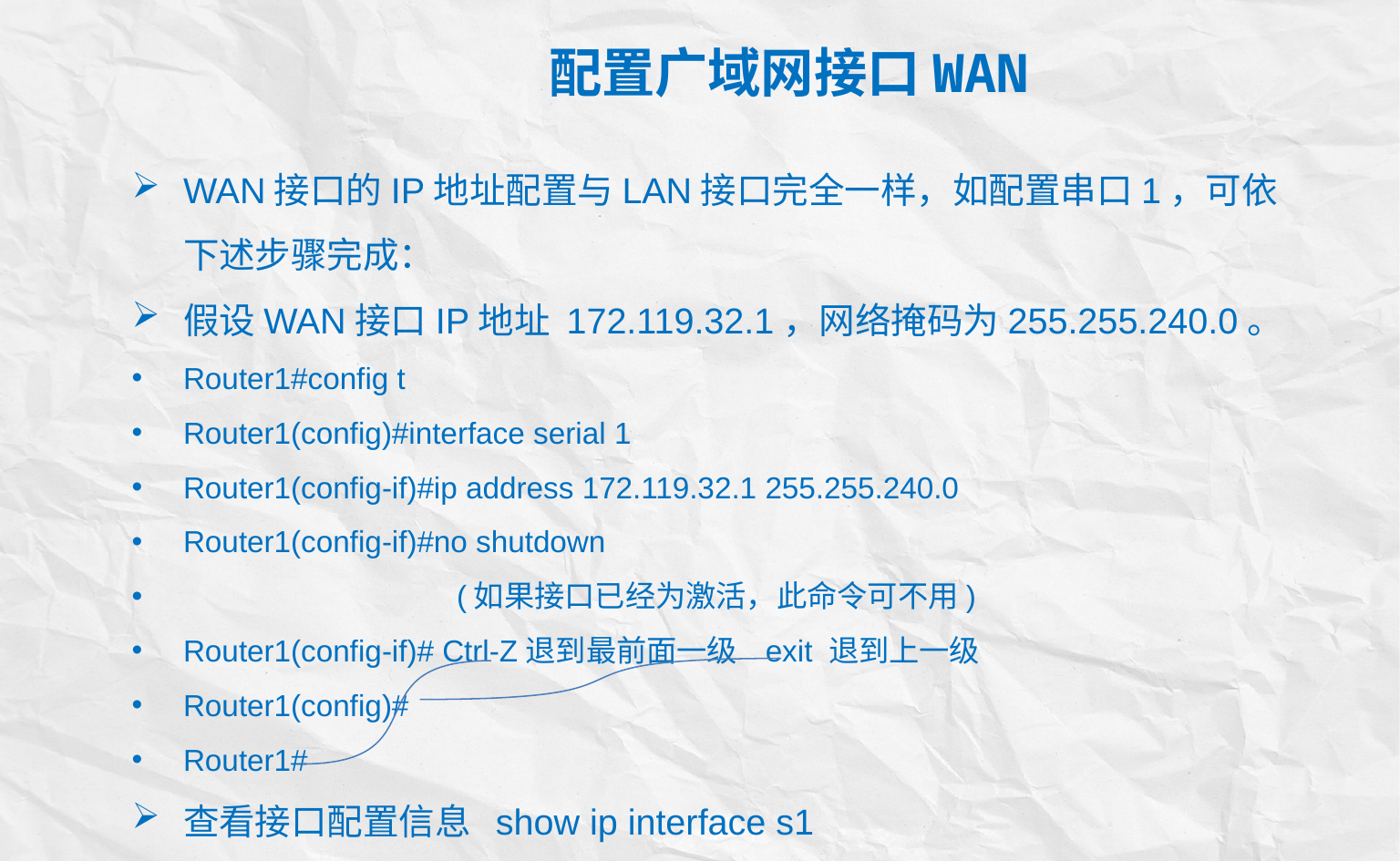

配置广域网接口WAN
WAN接口的IP地址配置与LAN接口完全一样，如配置串口1，可依下述步骤完成：
假设WAN接口IP地址 172.119.32.1，网络掩码为255.255.240.0。
Router1#config t
Router1(config)#interface serial 1
Router1(config-if)#ip address 172.119.32.1 255.255.240.0
Router1(config-if)#no shutdown
		(如果接口已经为激活，此命令可不用)
Router1(config-if)# Ctrl-Z退到最前面一级   exit 退到上一级
Router1(config)#
Router1#
查看接口配置信息  show ip interface s1

5